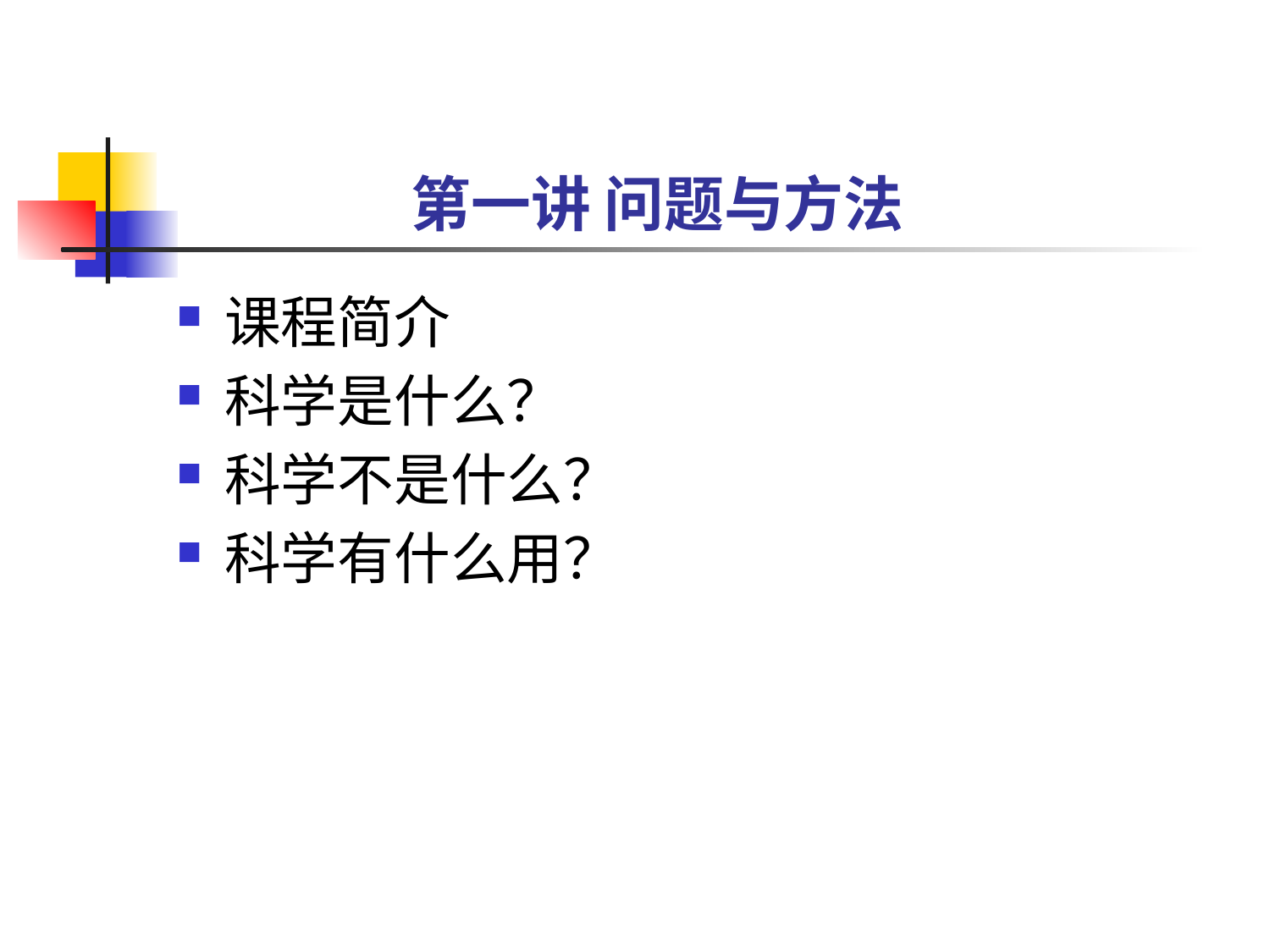

# 第一讲 问题与方法
课程简介
科学是什么？
科学不是什么？
科学有什么用？